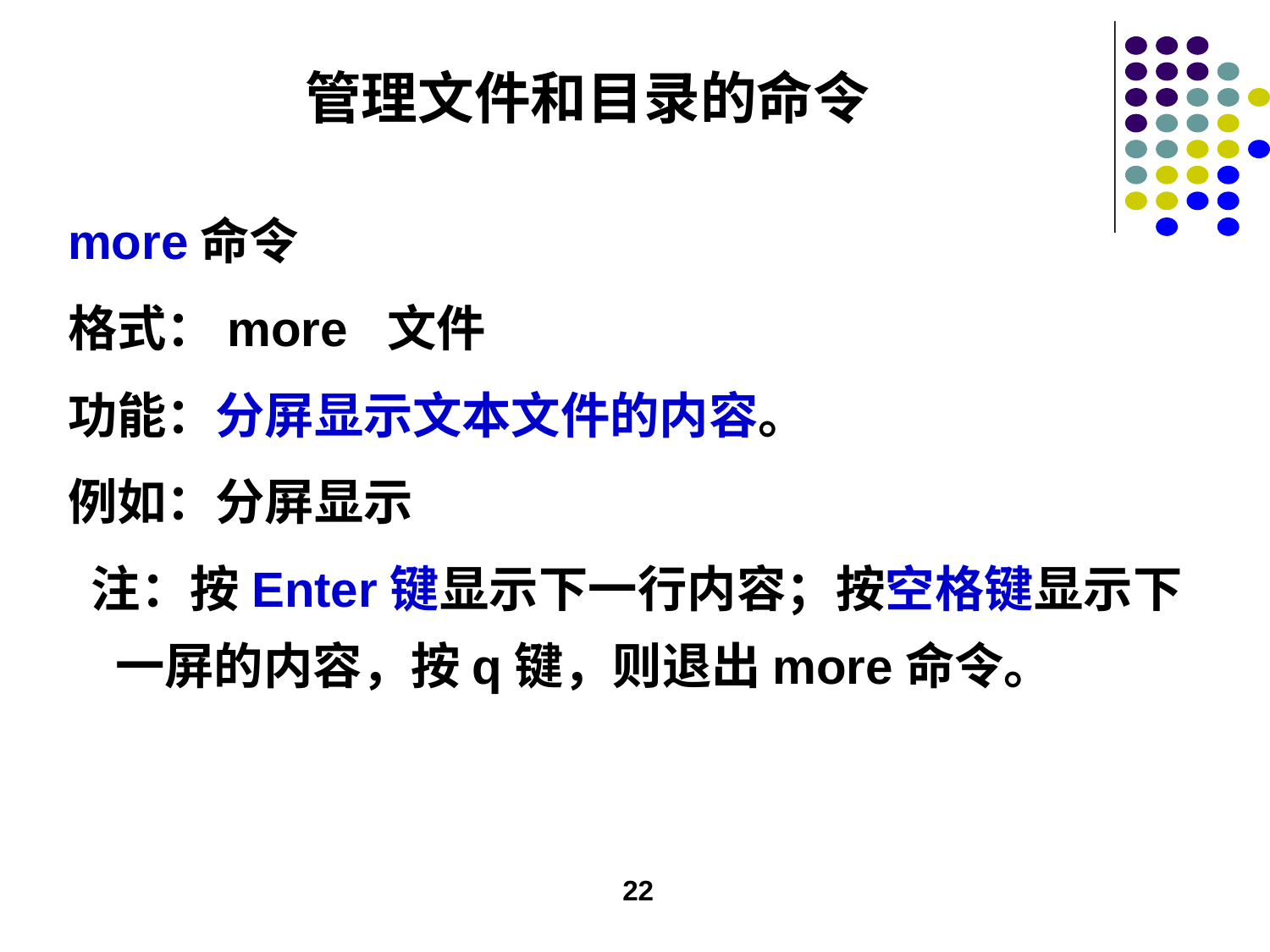

# 管理文件和目录的命令
more命令
格式：more  文件
功能：分屏显示文本文件的内容。
例如：分屏显示
 注：按Enter键显示下一行内容；按空格键显示下一屏的内容，按q键，则退出more命令。

22